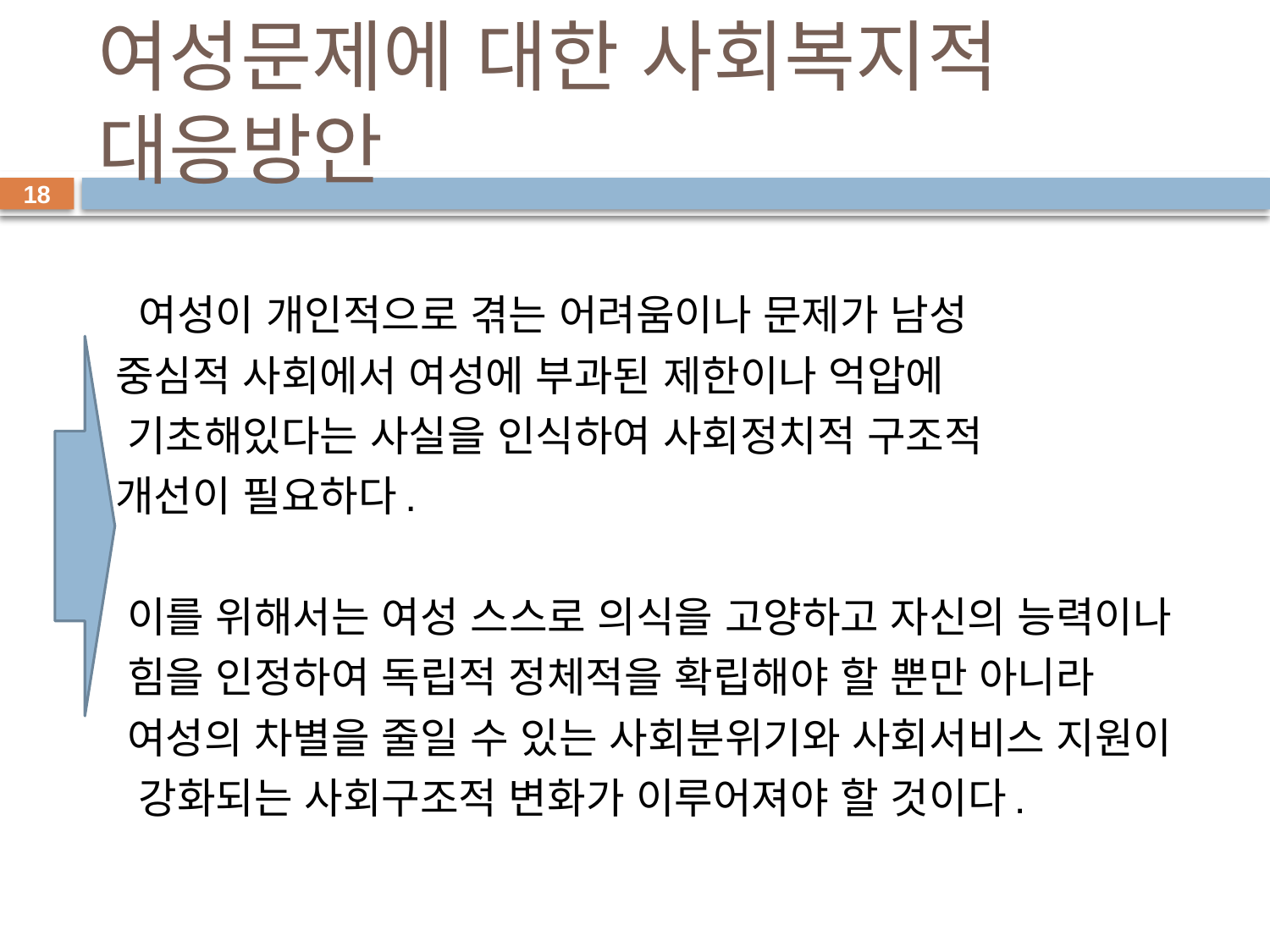

# 여성문제에 대한 사회복지적 대응방안
18

        여성이 개인적으로 겪는 어려움이나 문제가 남성
      중심적 사회에서 여성에 부과된 제한이나 억압에
       기초해있다는 사실을 인식하여 사회정치적 구조적
      개선이 필요하다.

       이를 위해서는 여성 스스로 의식을 고양하고 자신의 능력이나
       힘을 인정하여 독립적 정체적을 확립해야 할 뿐만 아니라
       여성의 차별을 줄일 수 있는 사회분위기와 사회서비스 지원이
        강화되는 사회구조적 변화가 이루어져야 할 것이다.